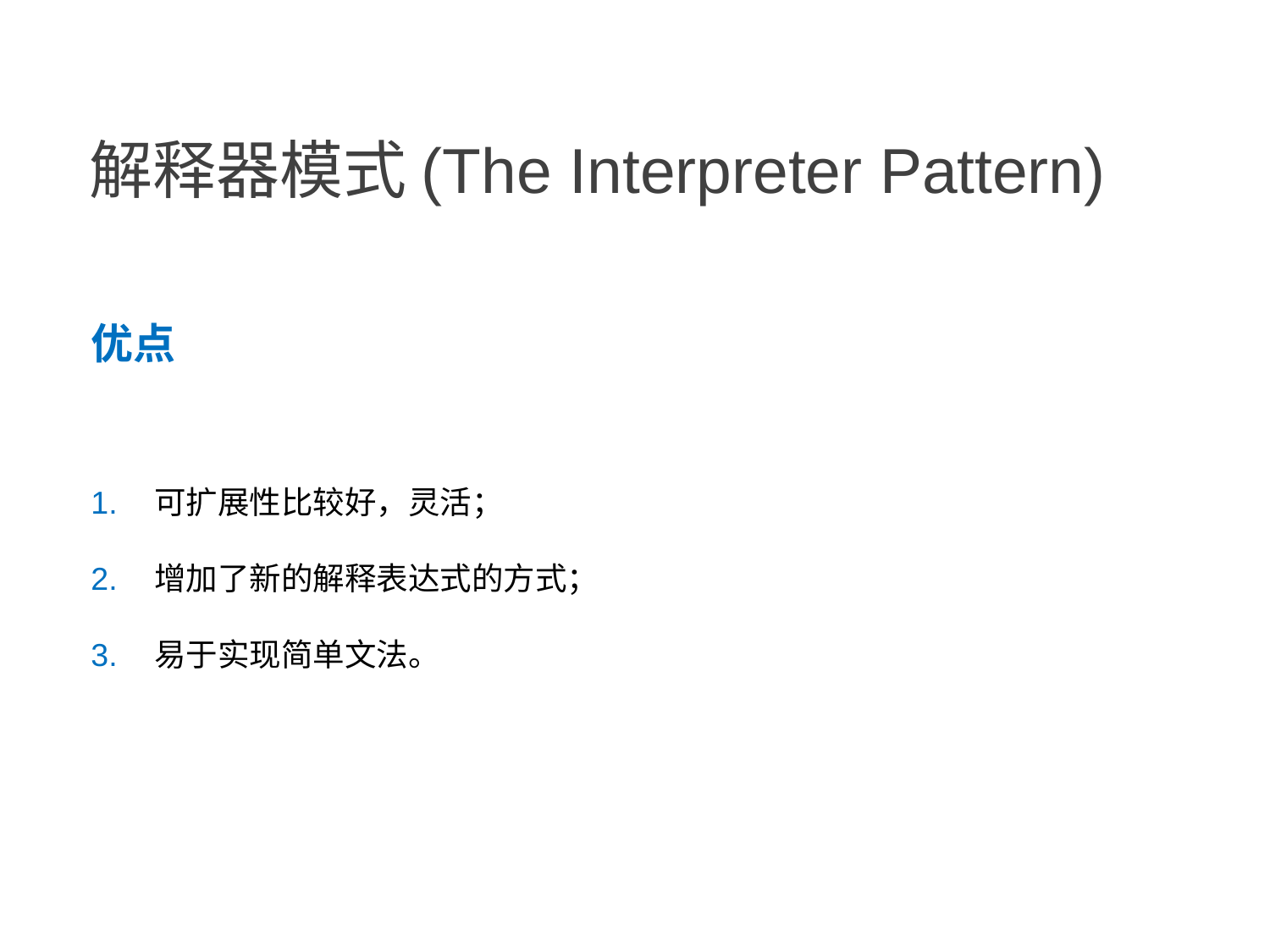

解释器模式(The Interpreter Pattern)
优点

可扩展性比较好，灵活；
增加了新的解释表达式的方式；
易于实现简单文法。